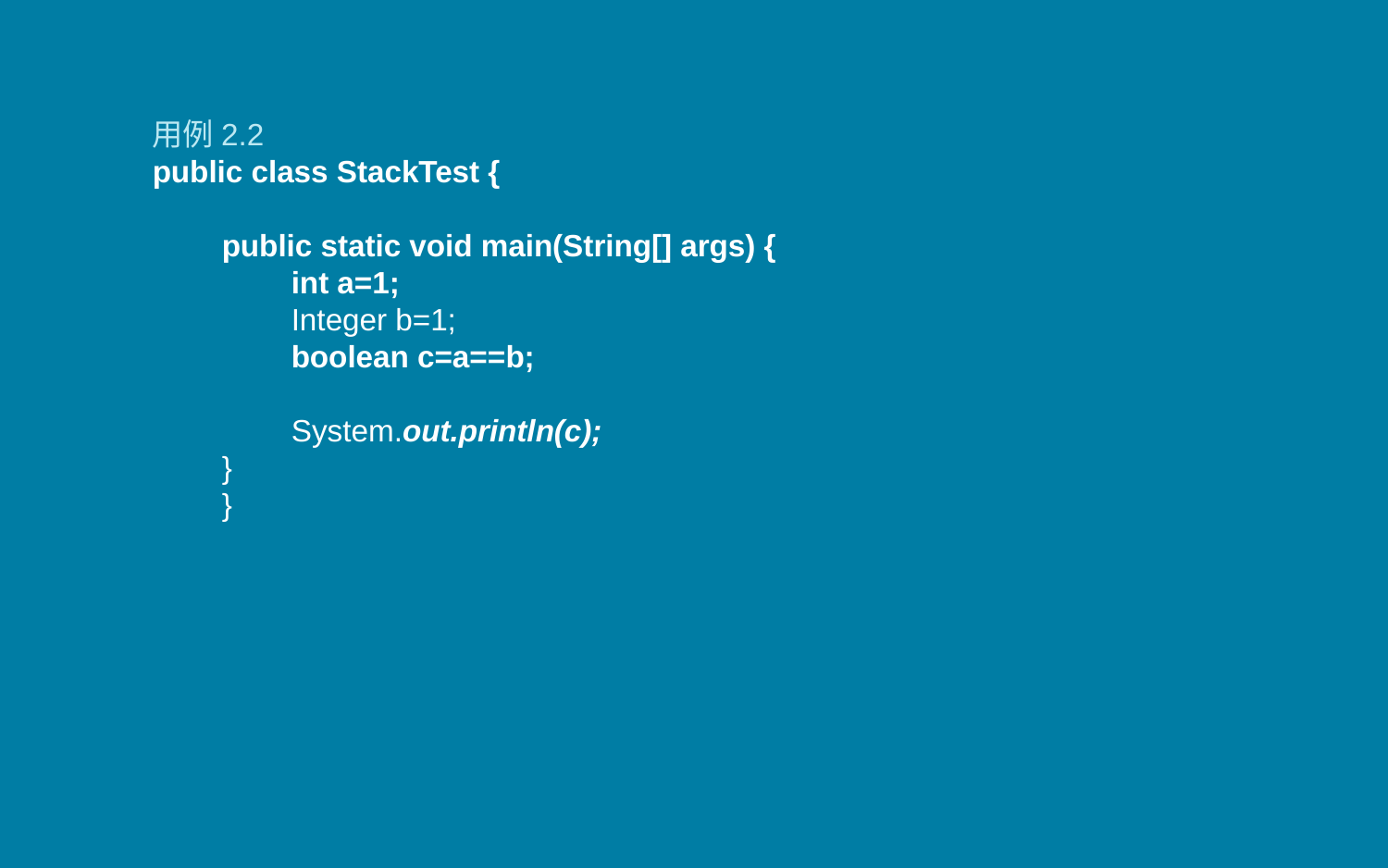

用例2.2
public class StackTest {

public static void main(String[] args) {
int a=1;
Integer b=1;
boolean c=a==b;

System.out.println(c);
}
}